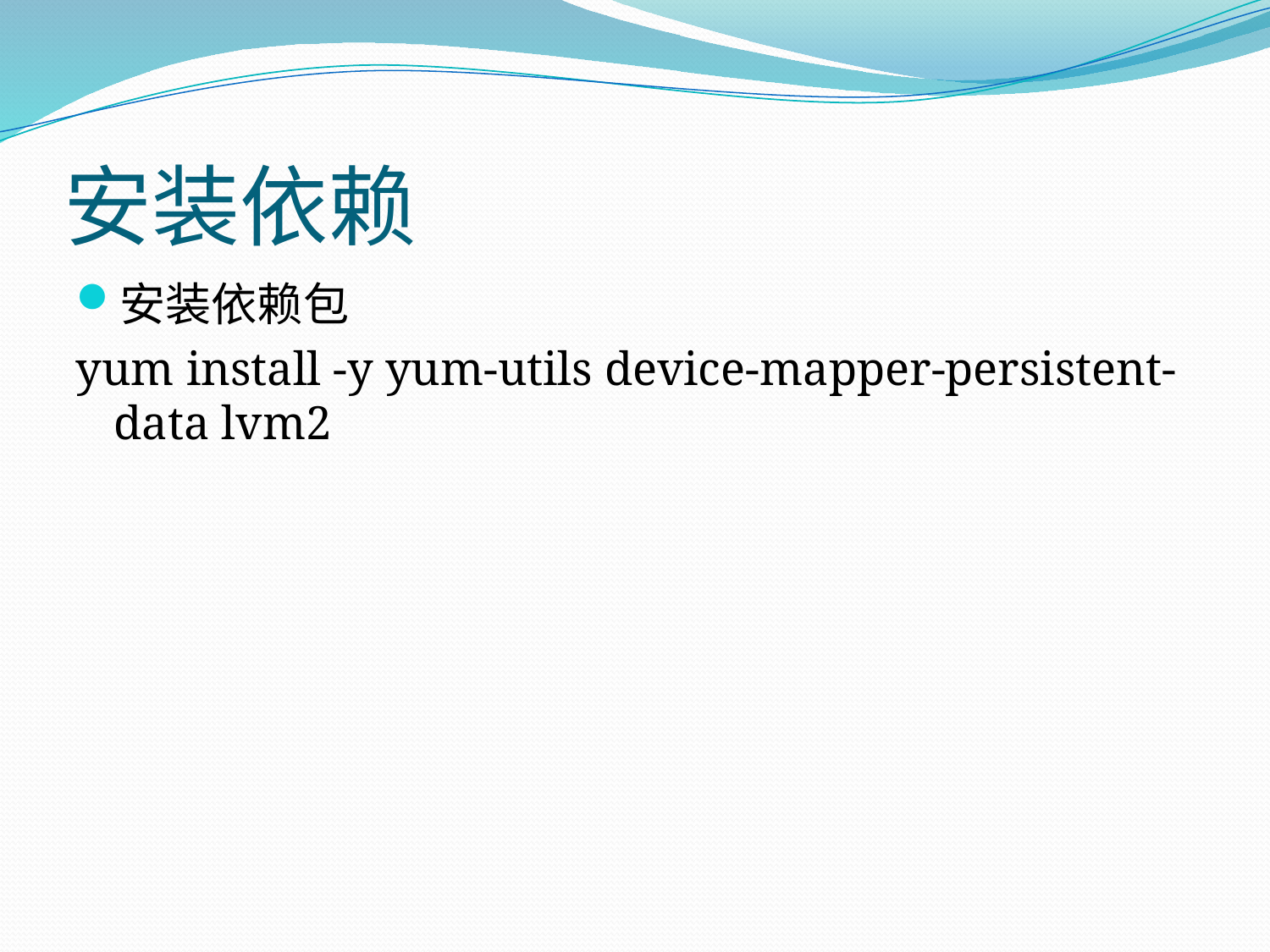

# 安装依赖
安装依赖包
yum install -y yum-utils device-mapper-persistent-data lvm2